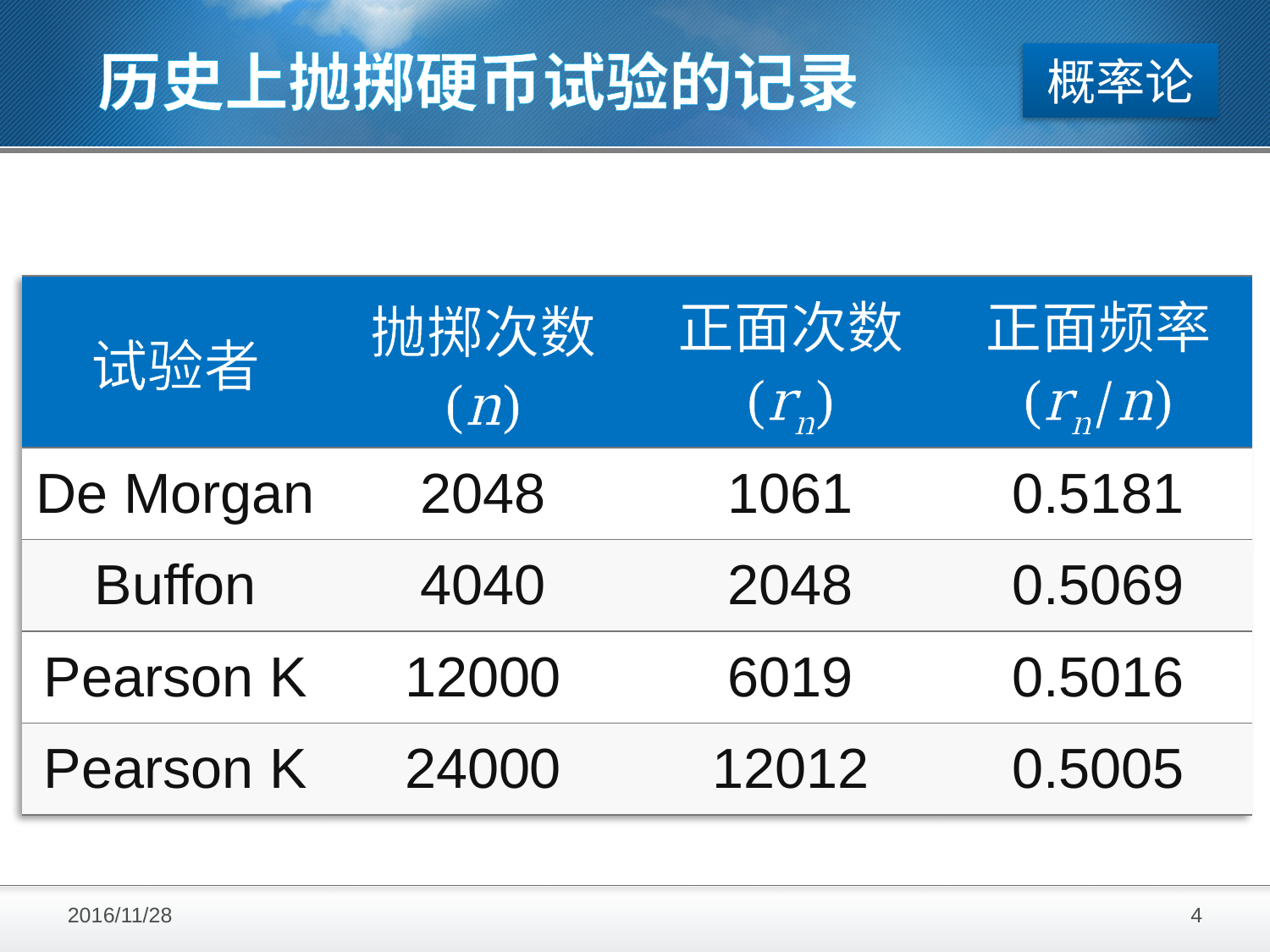

历史上抛掷硬币试验的记录
概率论
| 试验者 | 抛掷次数 (n) | 正面次数 (rn) | 正面频率 (rn/n) |
| --- | --- | --- | --- |
| De Morgan | 2048 | 1061 | 0.5181 |
| Buffon | 4040 | 2048 | 0.5069 |
| Pearson K | 12000 | 6019 | 0.5016 |
| Pearson K | 24000 | 12012 | 0.5005 |
2016/11/28
4